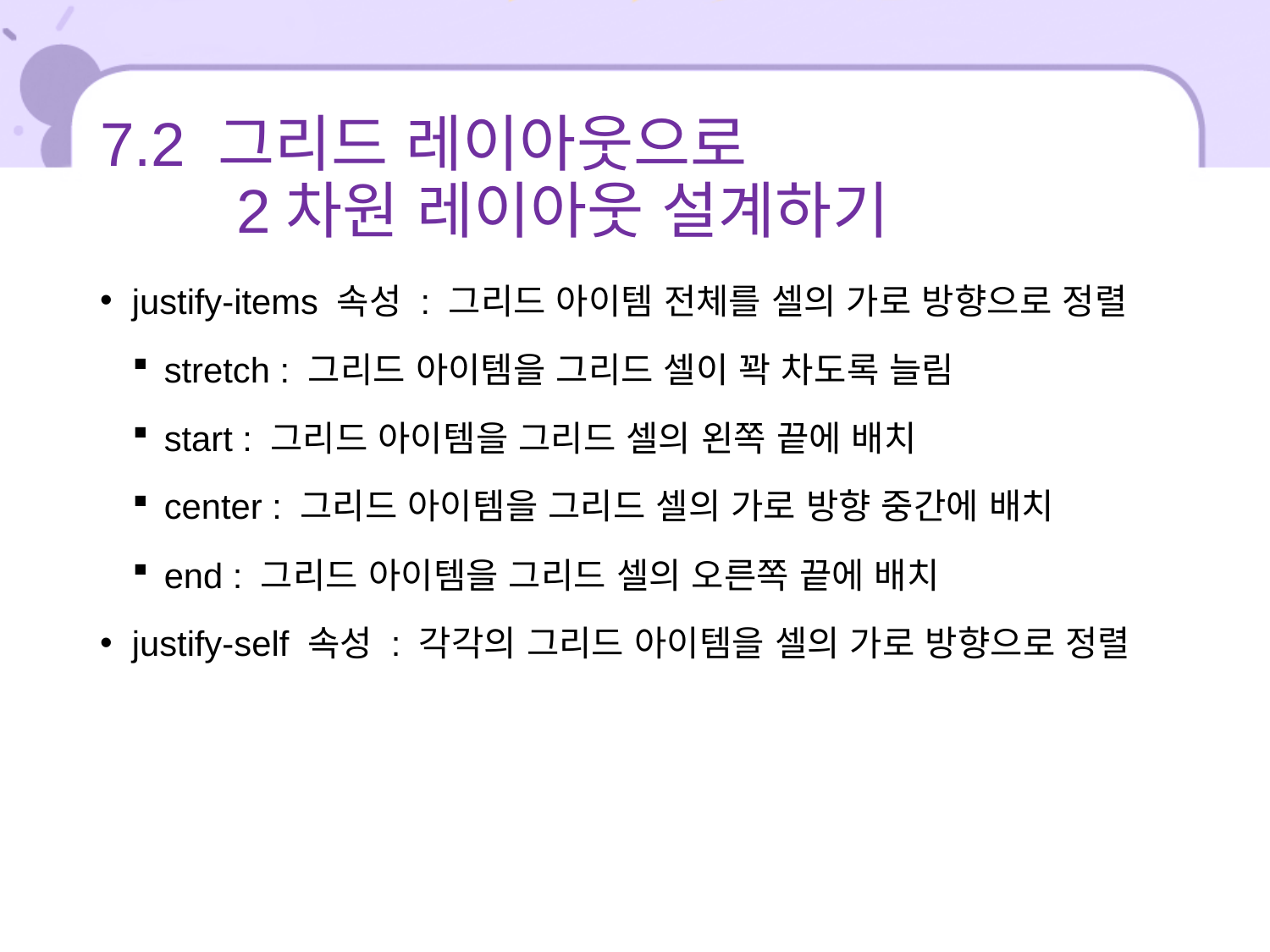

# 7.2 그리드 레이아웃으로 2차원 레이아웃 설계하기
justify-items 속성 : 그리드 아이템 전체를 셀의 가로 방향으로 정렬
stretch : 그리드 아이템을 그리드 셀이 꽉 차도록 늘림
start : 그리드 아이템을 그리드 셀의 왼쪽 끝에 배치
center : 그리드 아이템을 그리드 셀의 가로 방향 중간에 배치
end : 그리드 아이템을 그리드 셀의 오른쪽 끝에 배치
justify-self 속성 : 각각의 그리드 아이템을 셀의 가로 방향으로 정렬